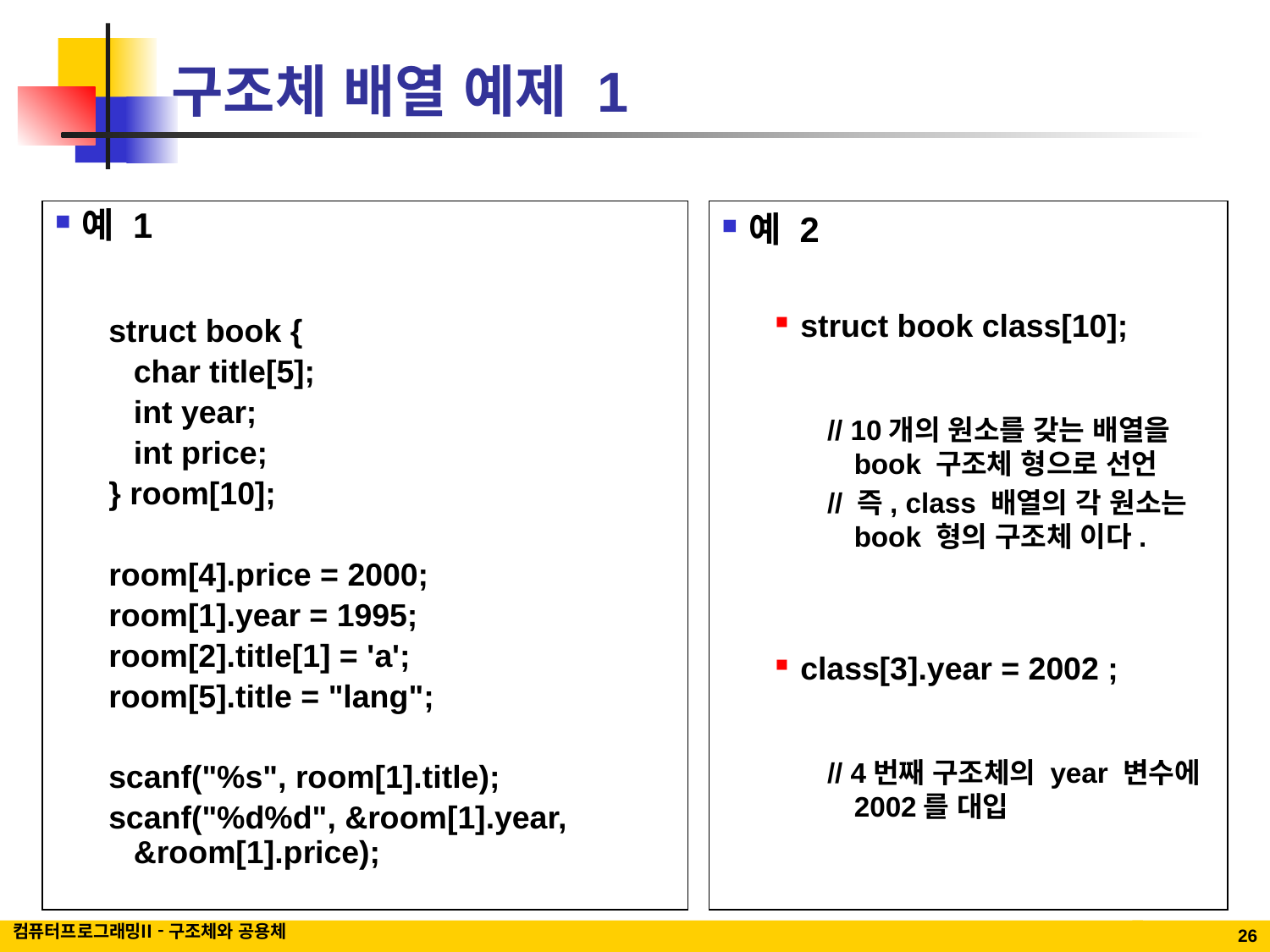

# 구조체 배열 예제 1
예 1

struct book {
	char title[5];
	int year;
	int price;
} room[10];

room[4].price = 2000;
room[1].year = 1995;
room[2].title[1] = 'a';
room[5].title = "lang";

scanf("%s", room[1].title);
scanf("%d%d", &room[1].year, &room[1].price);
예 2

struct book class[10];

// 10개의 원소를 갖는 배열을 book 구조체 형으로 선언
// 즉, class 배열의 각 원소는 book 형의 구조체 이다.

class[3].year = 2002 ;

// 4번째 구조체의 year 변수에 2002를 대입
컴퓨터프로그래밍II - 구조체와 공용체
26